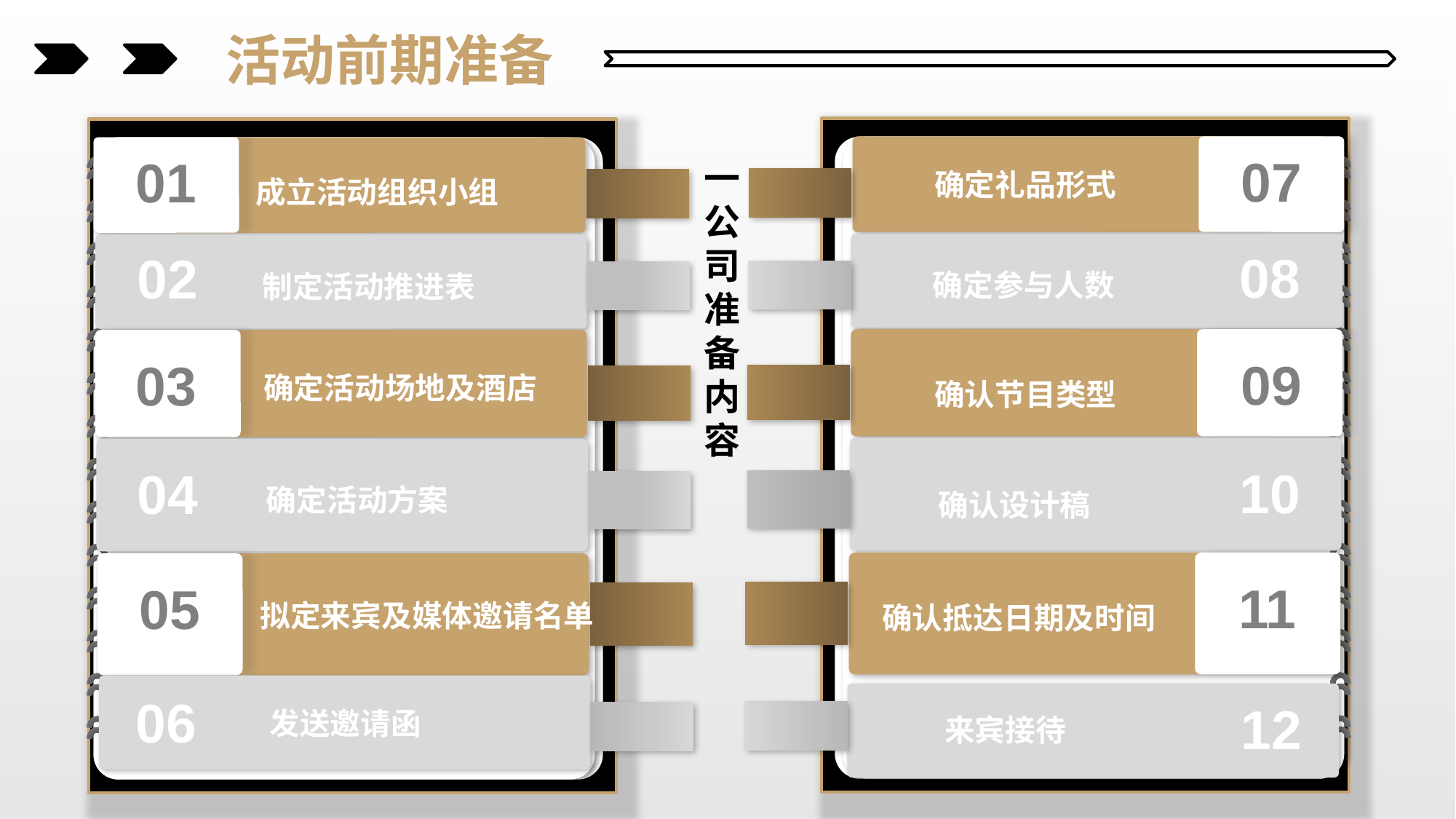

活动前期准备

07
确定礼品形式

01
成立活动组织小组
一
公司准备内容

08
确定参与人数

02
制定活动推进表

09
确认节目类型

03
确定活动场地及酒店

10
确认设计稿

04
确定活动方案

11
确认抵达日期及时间

05
拟定来宾及媒体邀请名单
Click here to add your text. Click here to add your text.
Click here to add your text. Click here to add your text.

06
发送邀请函

12
来宾接待